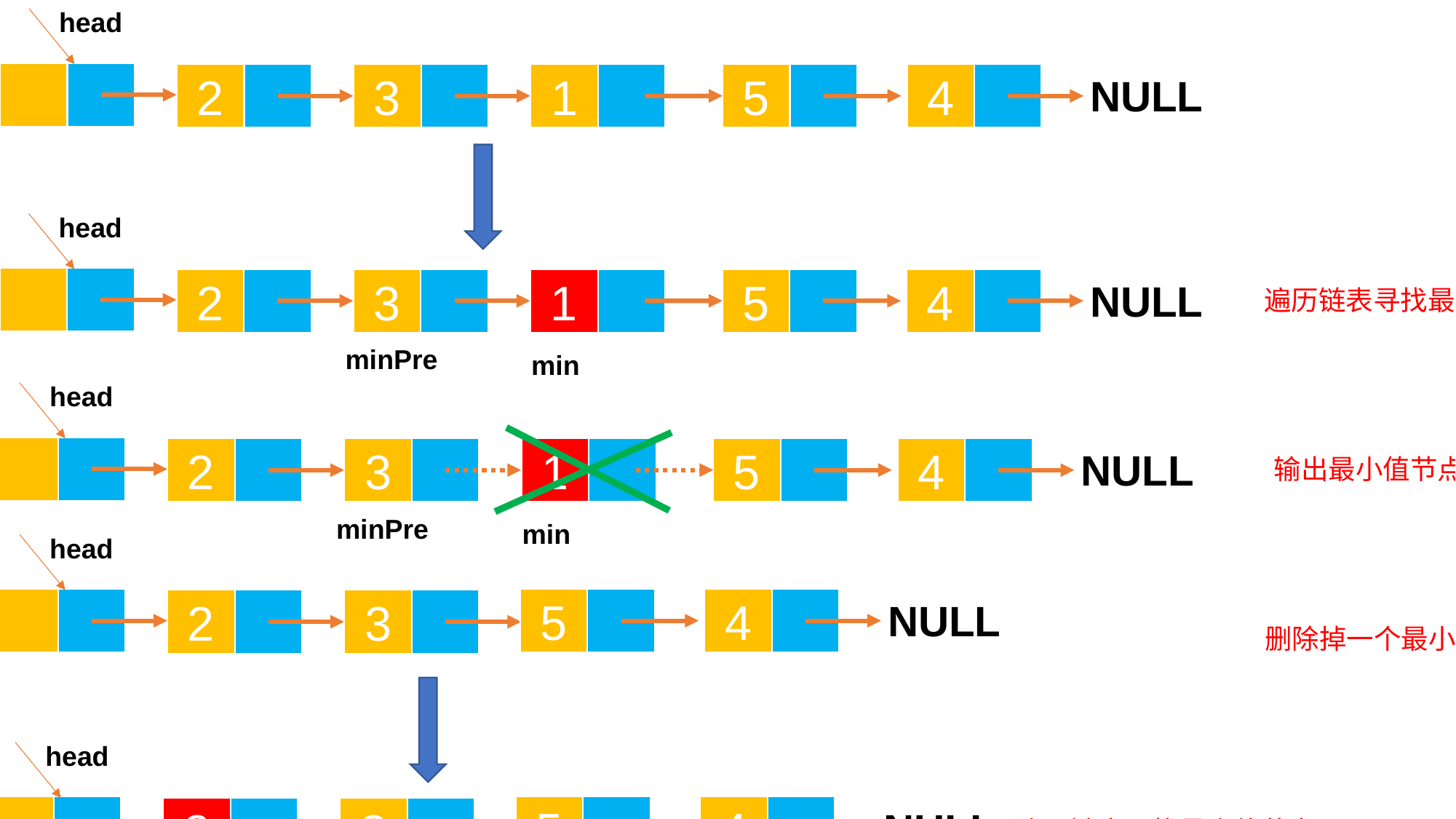

head

单链表
2

3

1

5

4

NULL

head
单链表

2

3

1

5

4

NULL
遍历链表寻找最小值节点
minPre
min
head
单链表

2

3

1

5

4

NULL
输出最小值节点；删除最小值节点；释放空间
minPre
min
head
单链表

5

4

NULL
2

3

删除掉一个最小值节点后的链表如图

head
单链表

5

4

NULL
2

3

遍历链表寻找最小值节点
minPre
min
head
输出最小值节点；删除最小值节点；释放空间
单链表

5

4

NULL
2

3

minPre
min
head
删除掉一个最小值节点后的链表如图
单链表

5

4

NULL
3

head
单链表

5

4

NULL
3

遍历链表寻找最小值节点
minPre
min
head
单链表

输出最小值节点；删除最小值节点；释放空间
5

4

NULL
3

minPre
min
head
删除掉一个最小值节点后的链表如图
5

4

NULL
单链表

head
5

4

NULL
遍历链表寻找最小值节点
单链表

minPre
min
head
5

4

NULL
单链表

输出最小值节点；删除最小值节点；释放空间
minPre
min
head
NULL
5

单链表

删除掉一个最小值节点后的链表如图

head
NULL
5

单链表

遍历链表寻找最小值节点
minPre
min
head
输出最小值节点；删除最小值节点；释放空间
NULL
5

单链表

minPre
min
head
删除掉一个最小值节点后的链表如图
NULL
单链表

链表为空，结束循环，释放头结点